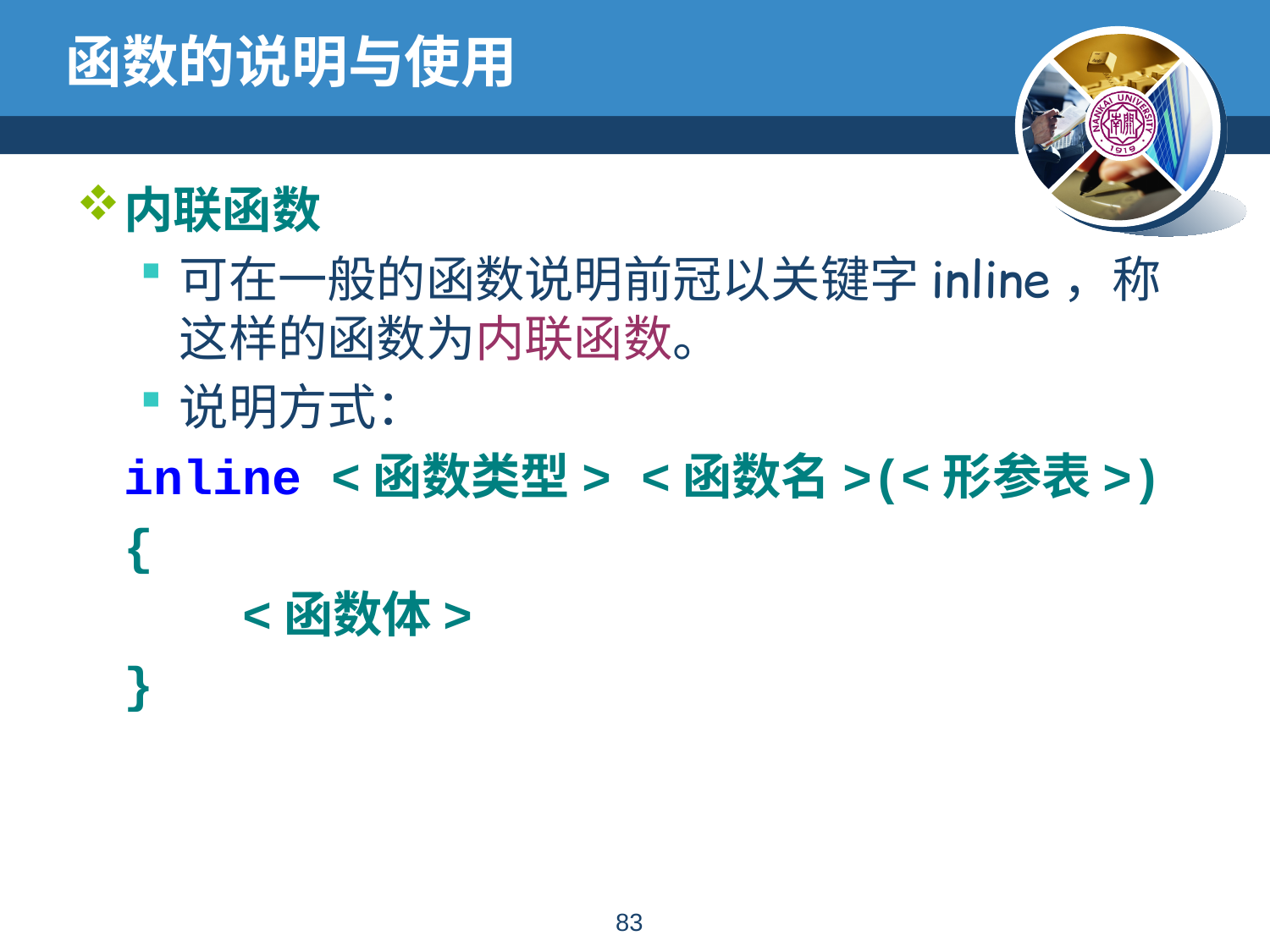

# 函数的说明与使用
内联函数
可在一般的函数说明前冠以关键字inline，称这样的函数为内联函数。
说明方式：
	inline <函数类型> <函数名>(<形参表>)
 	{
	    <函数体>
	}

83